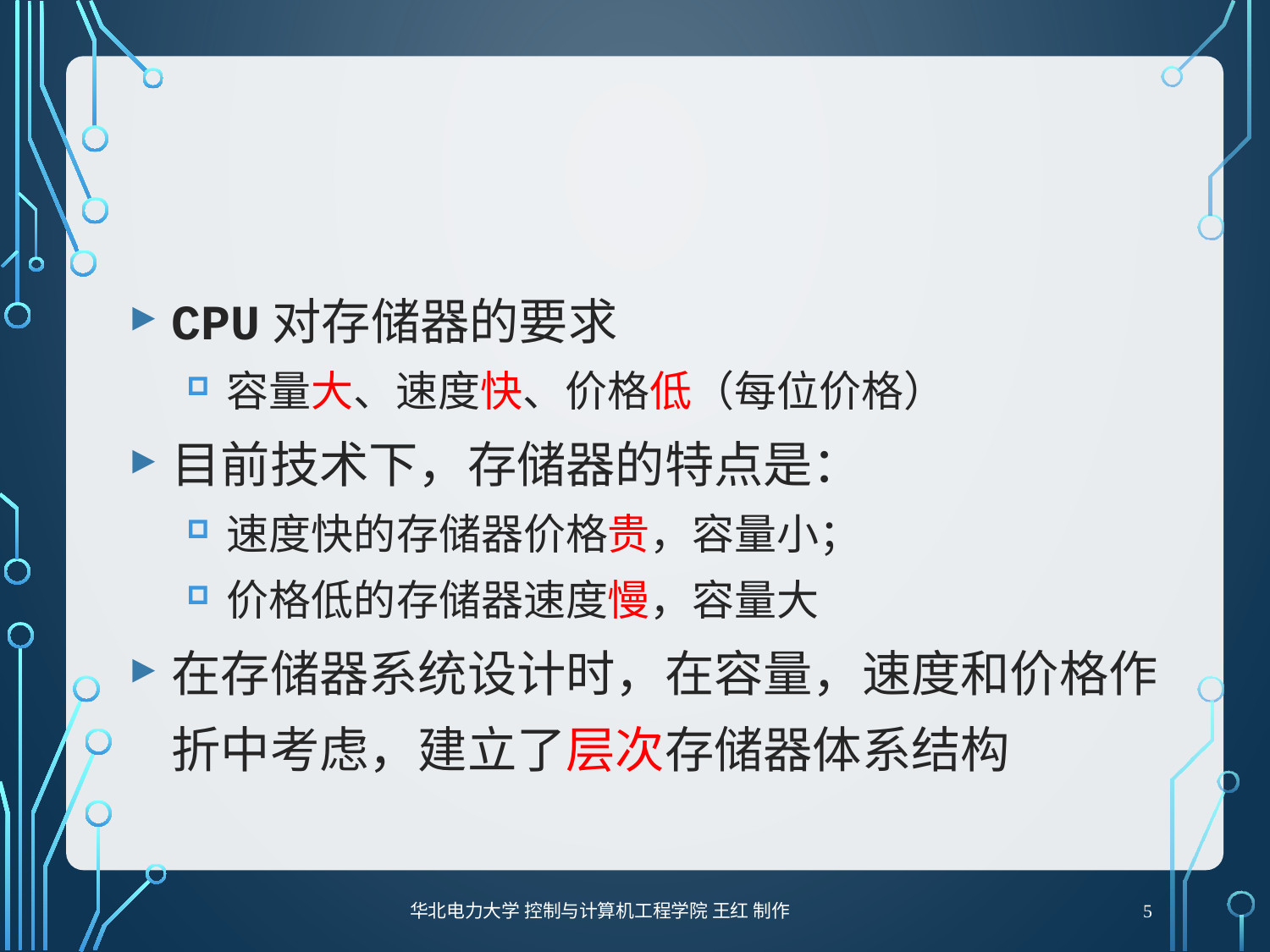

#
CPU对存储器的要求
容量大、速度快、价格低（每位价格）
目前技术下，存储器的特点是：
速度快的存储器价格贵，容量小；
价格低的存储器速度慢，容量大
在存储器系统设计时，在容量，速度和价格作折中考虑，建立了层次存储器体系结构
5
华北电力大学 控制与计算机工程学院 王红 制作